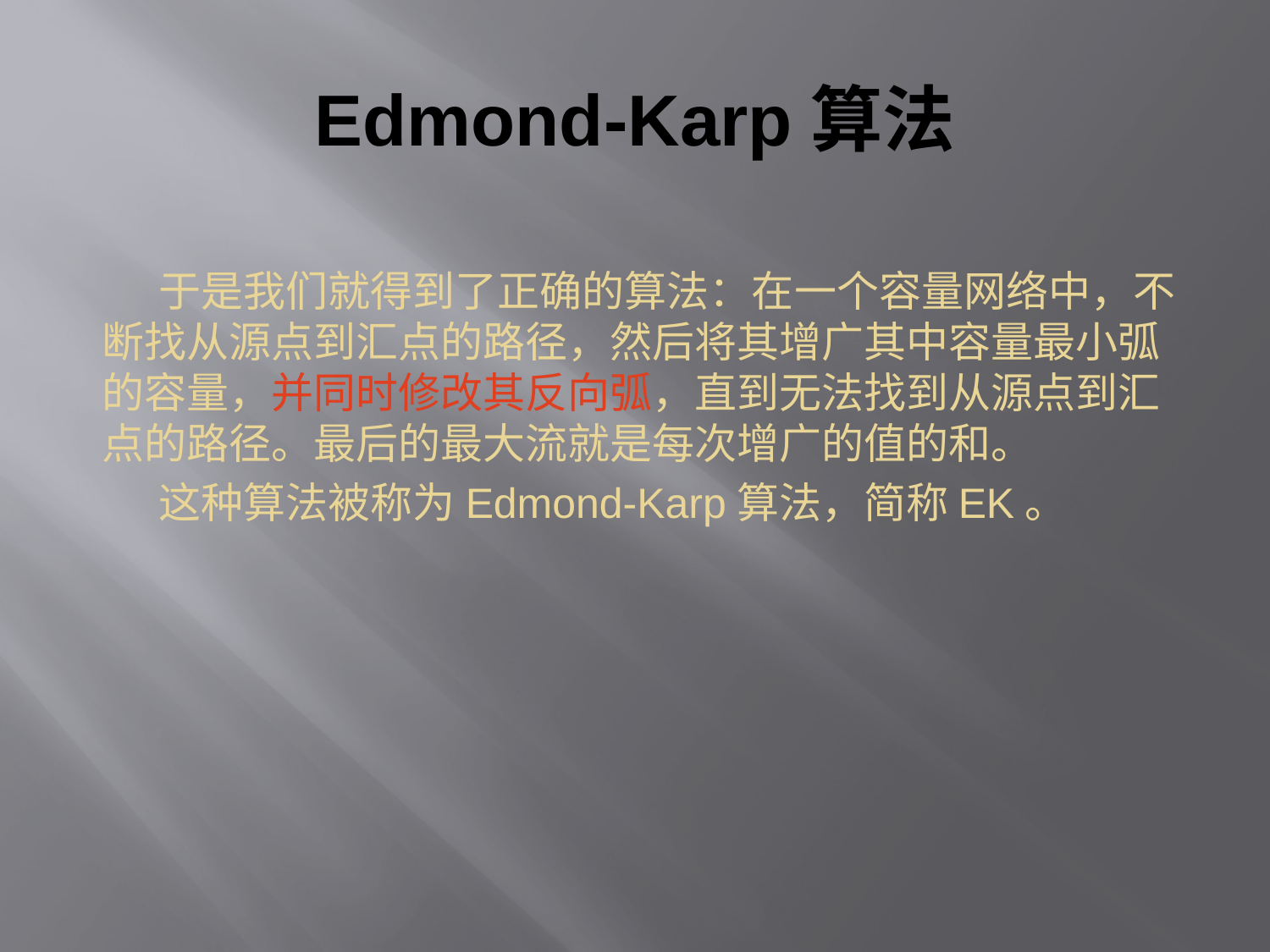

# Edmond-Karp算法
于是我们就得到了正确的算法：在一个容量网络中，不断找从源点到汇点的路径，然后将其增广其中容量最小弧的容量，并同时修改其反向弧，直到无法找到从源点到汇点的路径。最后的最大流就是每次增广的值的和。
这种算法被称为Edmond-Karp算法，简称EK。